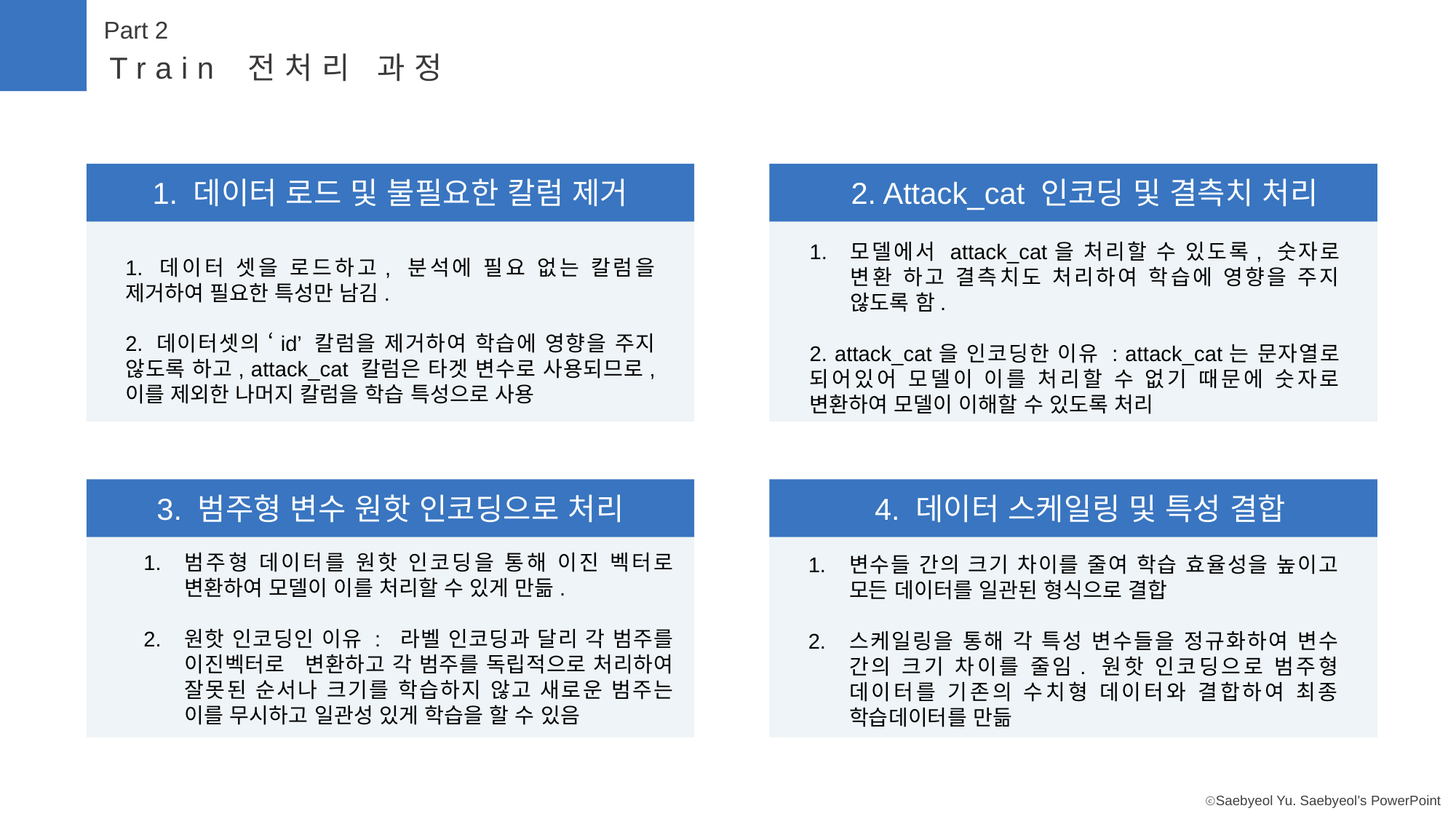

Part 2
Train 전처리 과정

1. 데이터 로드 및 불필요한 칼럼 제거
2. Attack_cat 인코딩 및 결측치 처리

모델에서 attack_cat을 처리할 수 있도록, 숫자로 변환 하고 결측치도 처리하여 학습에 영향을 주지 않도록 함.

2. attack_cat을 인코딩한 이유 : attack_cat는 문자열로 되어있어 모델이 이를 처리할 수 없기 때문에 숫자로 변환하여 모델이 이해할 수 있도록 처리
1. 데이터 셋을 로드하고, 분석에 필요 없는 칼럼을 제거하여 필요한 특성만 남김.

2. 데이터셋의 ‘id’ 칼럼을 제거하여 학습에 영향을 주지 않도록 하고, attack_cat 칼럼은 타겟 변수로 사용되므로, 이를 제외한 나머지 칼럼을 학습 특성으로 사용

3. 범주형 변수 원핫 인코딩으로 처리
4. 데이터 스케일링 및 특성 결합

범주형 데이터를 원핫 인코딩을 통해 이진 벡터로 변환하여 모델이 이를 처리할 수 있게 만듦.

원핫 인코딩인 이유 :  라벨 인코딩과 달리 각 범주를 이진벡터로   변환하고 각 범주를 독립적으로 처리하여 잘못된 순서나 크기를 학습하지 않고 새로운 범주는 이를 무시하고 일관성 있게 학습을 할 수 있음
변수들 간의 크기 차이를 줄여 학습 효율성을 높이고 모든 데이터를 일관된 형식으로 결합

스케일링을 통해 각 특성 변수들을 정규화하여 변수 간의 크기 차이를 줄임. 원핫 인코딩으로 범주형 데이터를 기존의 수치형 데이터와 결합하여 최종 학습데이터를 만듦